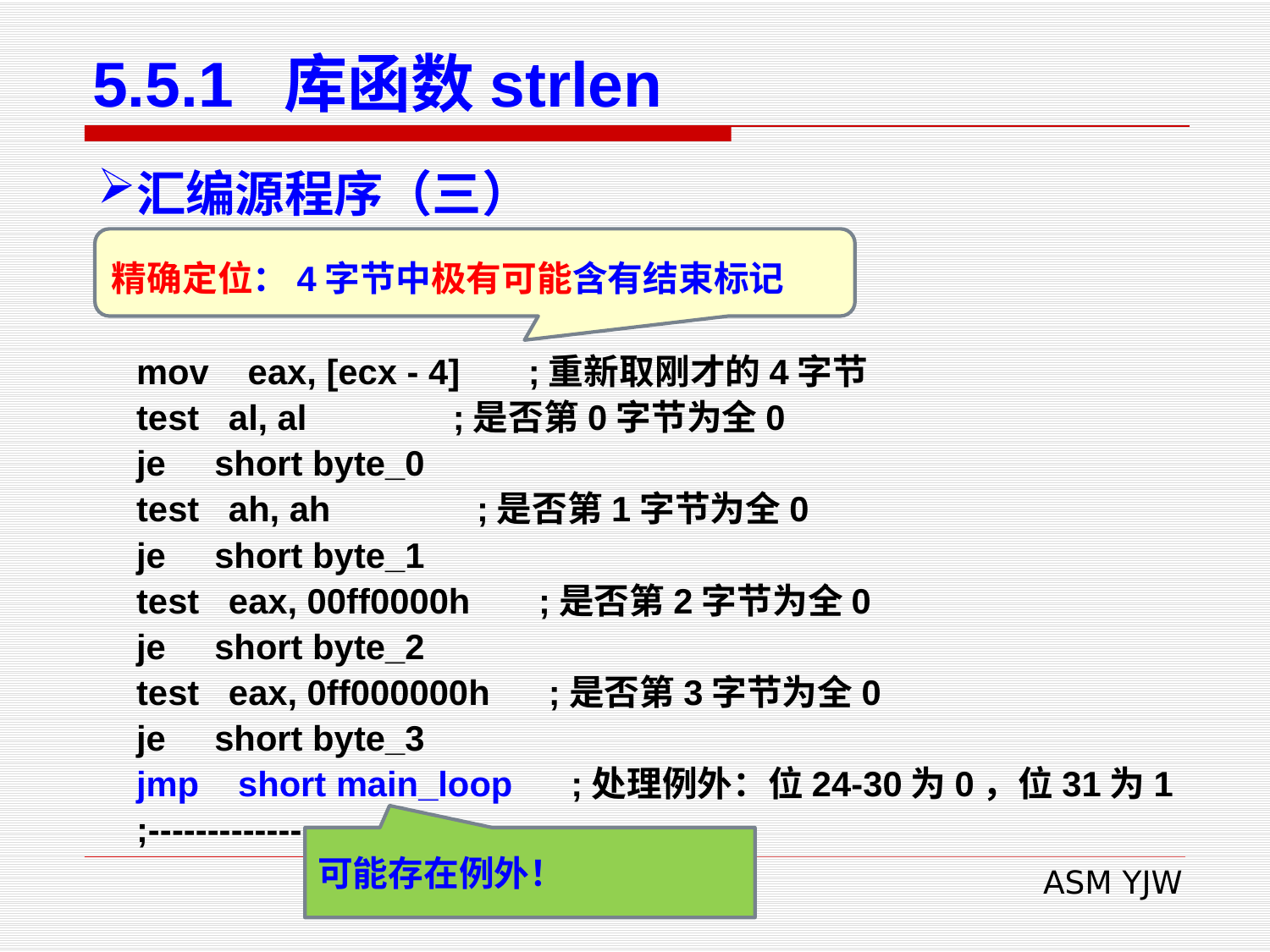

# 5.5.1  库函数strlen
汇编源程序（三）
精确定位：4字节中极有可能含有结束标记
    mov    eax, [ecx - 4]       ;重新取刚才的4字节
    test   al, al               ;是否第0字节为全0
    je     short byte_0
    test   ah, ah               ;是否第1字节为全0
    je     short byte_1
    test   eax, 00ff0000h       ;是否第2字节为全0
    je     short byte_2
    test   eax, 0ff000000h      ;是否第3字节为全0
    je     short byte_3
    jmp    short main_loop      ;处理例外：位24-30为0，位31为1
    ;--------------------------------
可能存在例外！